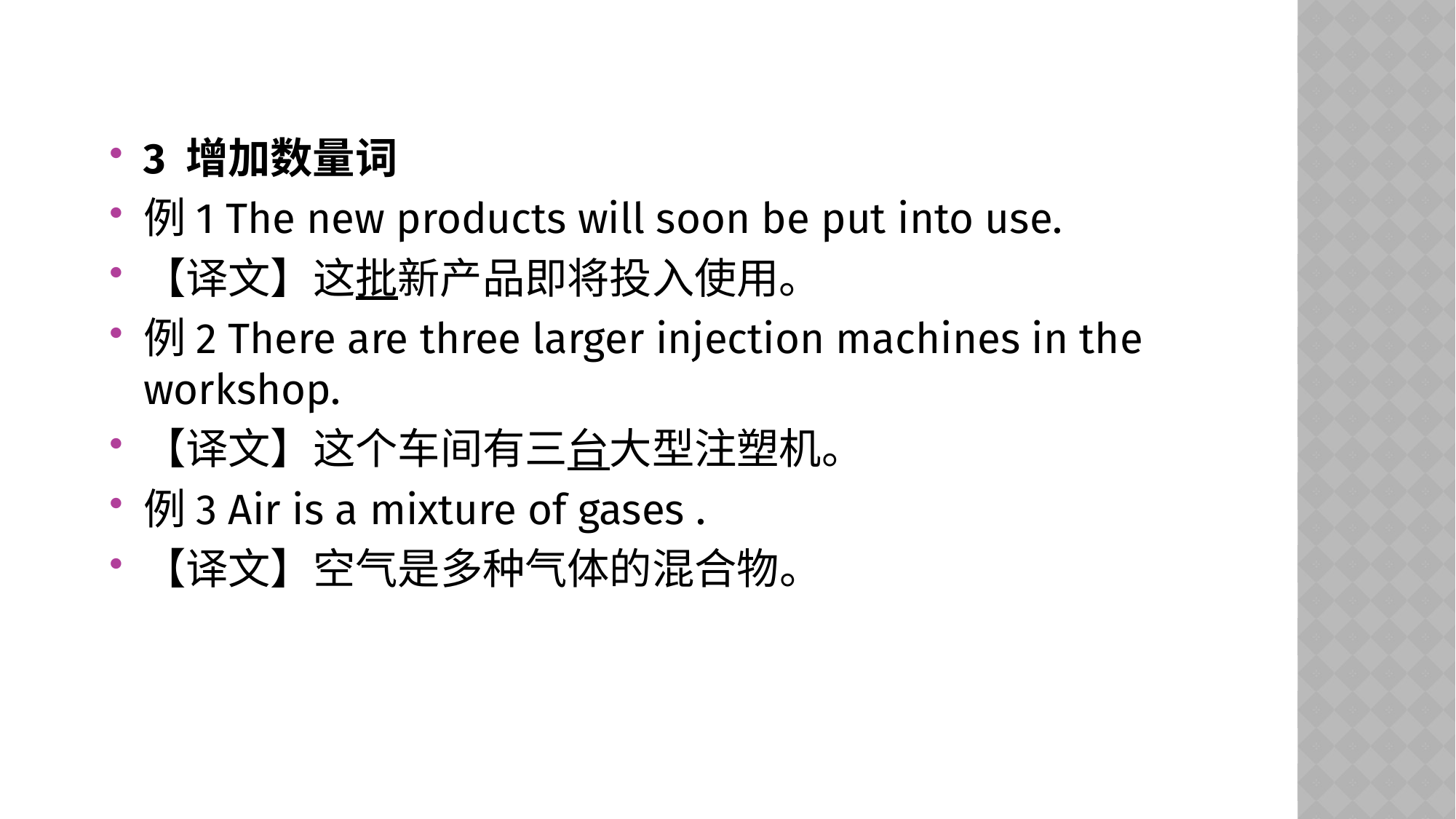

3 增加数量词
例1 The new products will soon be put into use.
【译文】这批新产品即将投入使用。
例2 There are three larger injection machines in the workshop.
【译文】这个车间有三台大型注塑机。
例3 Air is a mixture of gases .
【译文】空气是多种气体的混合物。